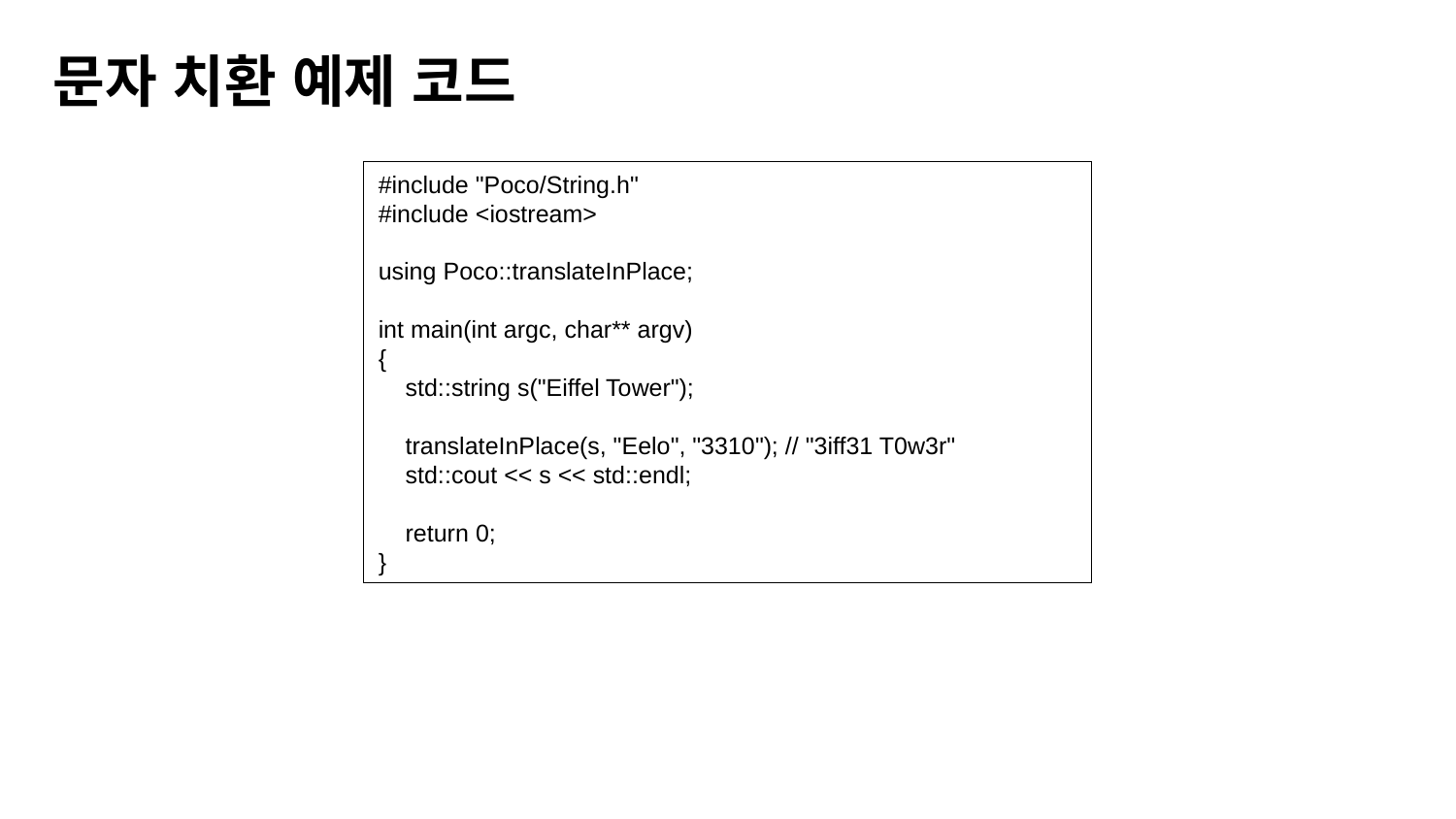

문자 치환 예제 코드
#include "Poco/String.h"
#include <iostream>

using Poco::translateInPlace;

int main(int argc, char** argv)
{
    std::string s("Eiffel Tower");

    translateInPlace(s, "Eelo", "3310"); // "3iff31 T0w3r"
    std::cout << s << std::endl;

    return 0;
}